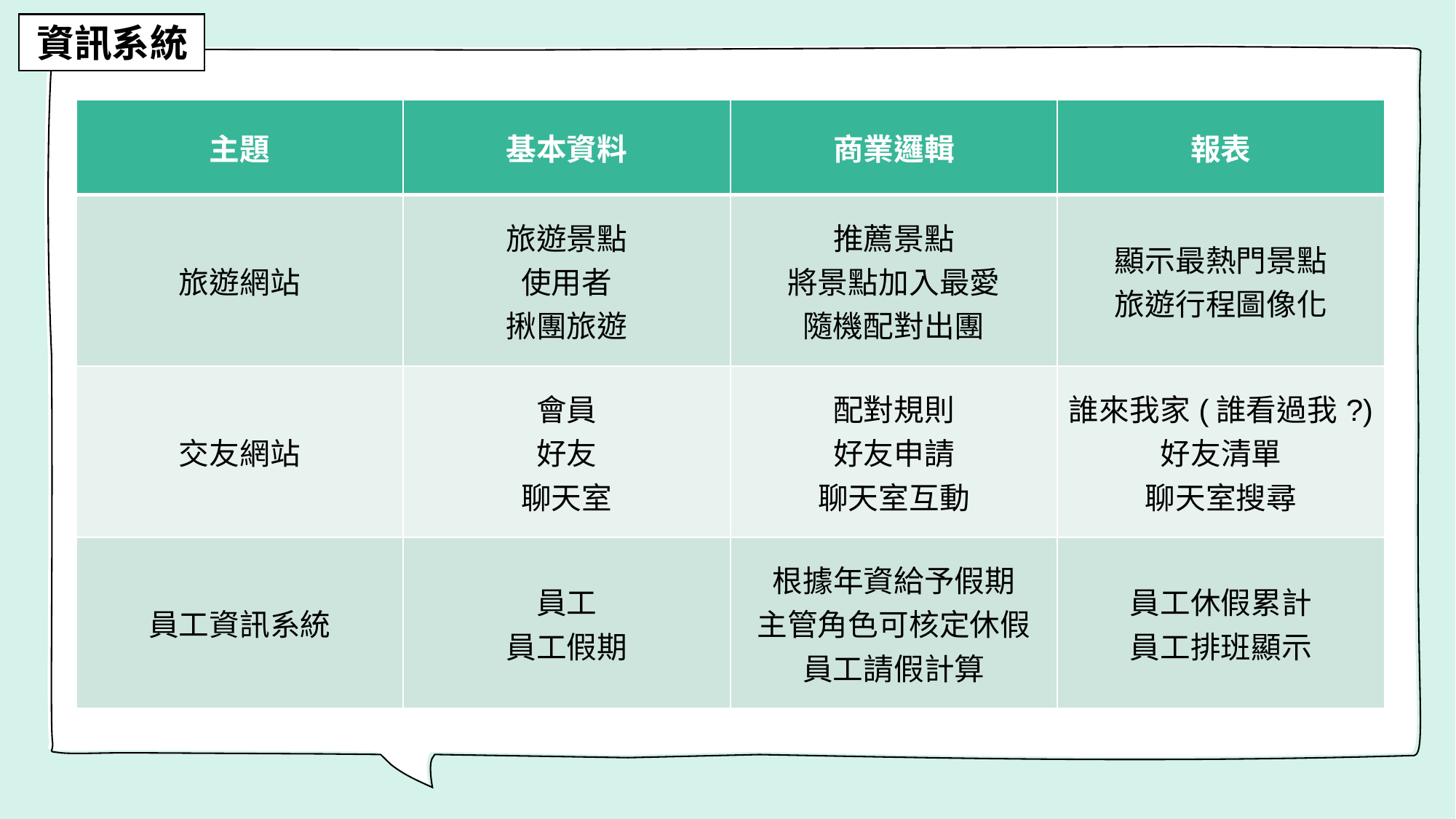

資訊系統
| 主題 | 基本資料 | 商業邏輯 | 報表 |
| --- | --- | --- | --- |
| 旅遊網站 | 旅遊景點 使用者 揪團旅遊 | 推薦景點 將景點加入最愛 隨機配對出團 | 顯示最熱門景點 旅遊行程圖像化 |
| 交友網站 | 會員 好友 聊天室 | 配對規則 好友申請 聊天室互動 | 誰來我家(誰看過我?) 好友清單 聊天室搜尋 |
| 員工資訊系統 | 員工 員工假期 | 根據年資給予假期 主管角色可核定休假 員工請假計算 | 員工休假累計 員工排班顯示 |